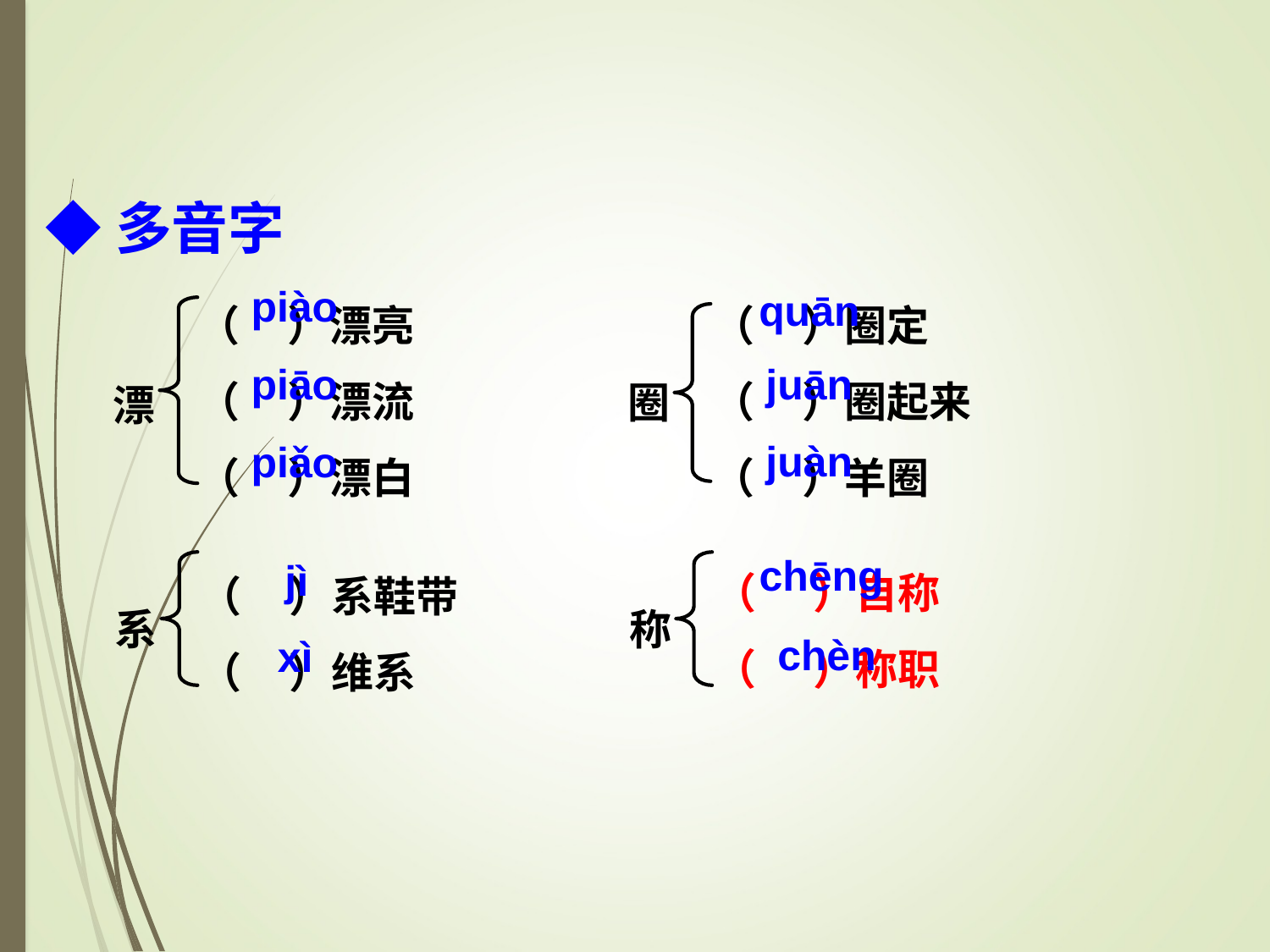

◆多音字
（     ）漂亮
（     ）漂流
（     ）漂白
（     ）圈定
（     ）圈起来
（     ）羊圈
piào
quān

圈
漂
piāo
juān
juàn
piǎo
（      ）自称
（      ）称职
（     ）系鞋带
（     ）维系
chēnɡ
jì

系
称
chèn
xì